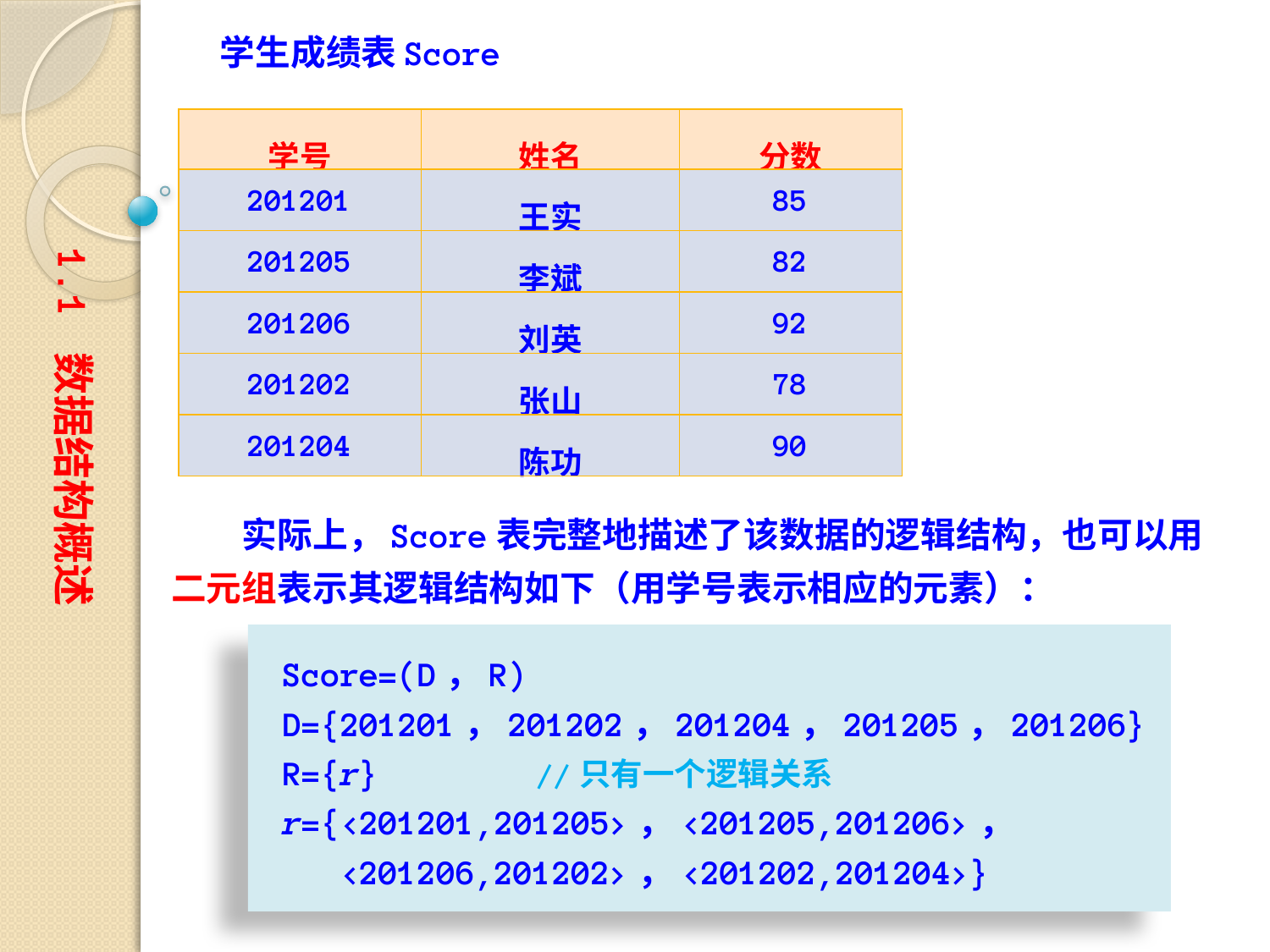

学生成绩表Score
| 学号 | 姓名 | 分数 |
| --- | --- | --- |
| 201201 | 王实 | 85 |
| 201205 | 李斌 | 82 |
| 201206 | 刘英 | 92 |
| 201202 | 张山 | 78 |
| 201204 | 陈功 | 90 |
1.1 数据结构概述
　　实际上，Score表完整地描述了该数据的逻辑结构，也可以用二元组表示其逻辑结构如下（用学号表示相应的元素）：
Score=(D，R)
D={201201，201202，201204，201205，201206}
R={r}		//只有一个逻辑关系
r={<201201,201205>，<201205,201206>，
   <201206,201202>，<201202,201204>}